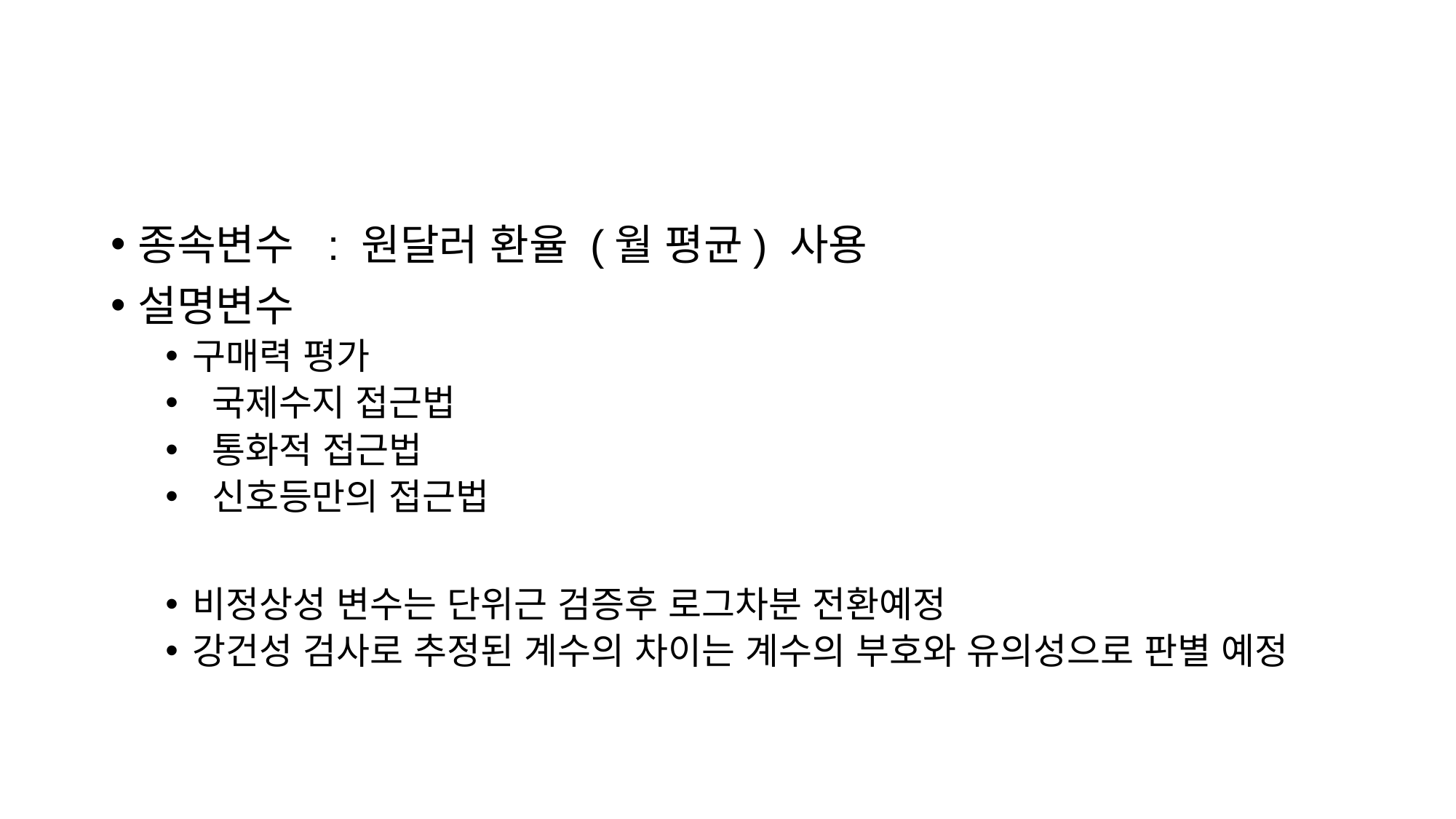

#
종속변수  : 원달러 환율 (월 평균) 사용
설명변수
구매력 평가
 국제수지 접근법
 통화적 접근법
 신호등만의 접근법

비정상성 변수는 단위근 검증후 로그차분 전환예정
강건성 검사로 추정된 계수의 차이는 계수의 부호와 유의성으로 판별 예정